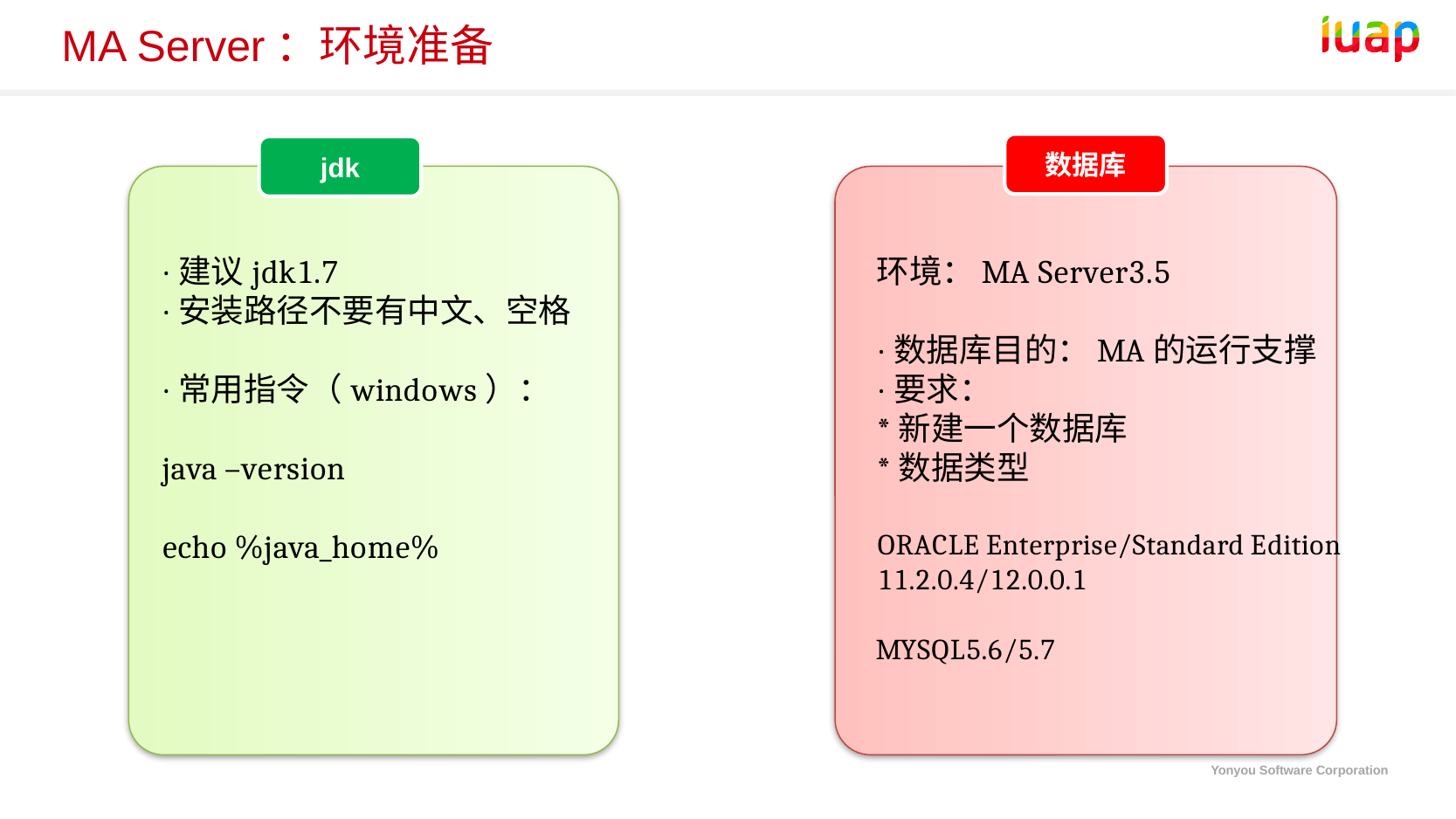

# MA Server：环境准备
数据库
jdk

·建议jdk1.7
·安装路径不要有中文、空格

·常用指令（windows）：
java –version

echo %java_home%
环境：MA Server3.5

·数据库目的：MA的运行支撑
·要求：
*新建一个数据库
*数据类型

ORACLE Enterprise/Standard Edition
11.2.0.4/12.0.0.1

MYSQL5.6/5.7